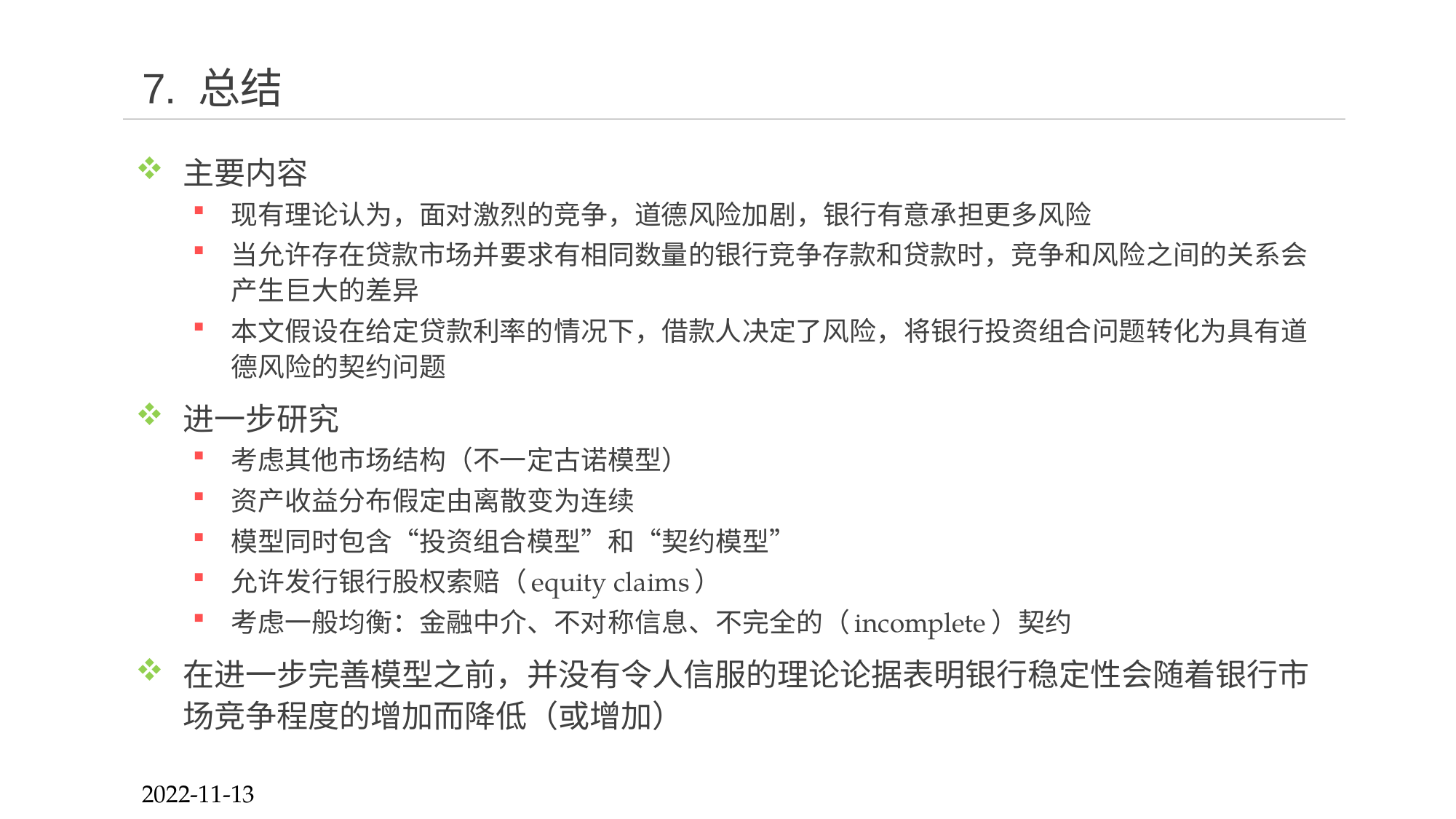

# 7. 总结
主要内容
现有理论认为，面对激烈的竞争，道德风险加剧，银行有意承担更多风险
当允许存在贷款市场并要求有相同数量的银行竞争存款和贷款时，竞争和风险之间的关系会产生巨大的差异
本文假设在给定贷款利率的情况下，借款人决定了风险，将银行投资组合问题转化为具有道德风险的契约问题
进一步研究
考虑其他市场结构（不一定古诺模型）
资产收益分布假定由离散变为连续
模型同时包含“投资组合模型”和“契约模型”
允许发行银行股权索赔（equity claims）
考虑一般均衡：金融中介、不对称信息、不完全的（incomplete）契约
在进一步完善模型之前，并没有令人信服的理论论据表明银行稳定性会随着银行市场竞争程度的增加而降低（或增加）
2022-11-13